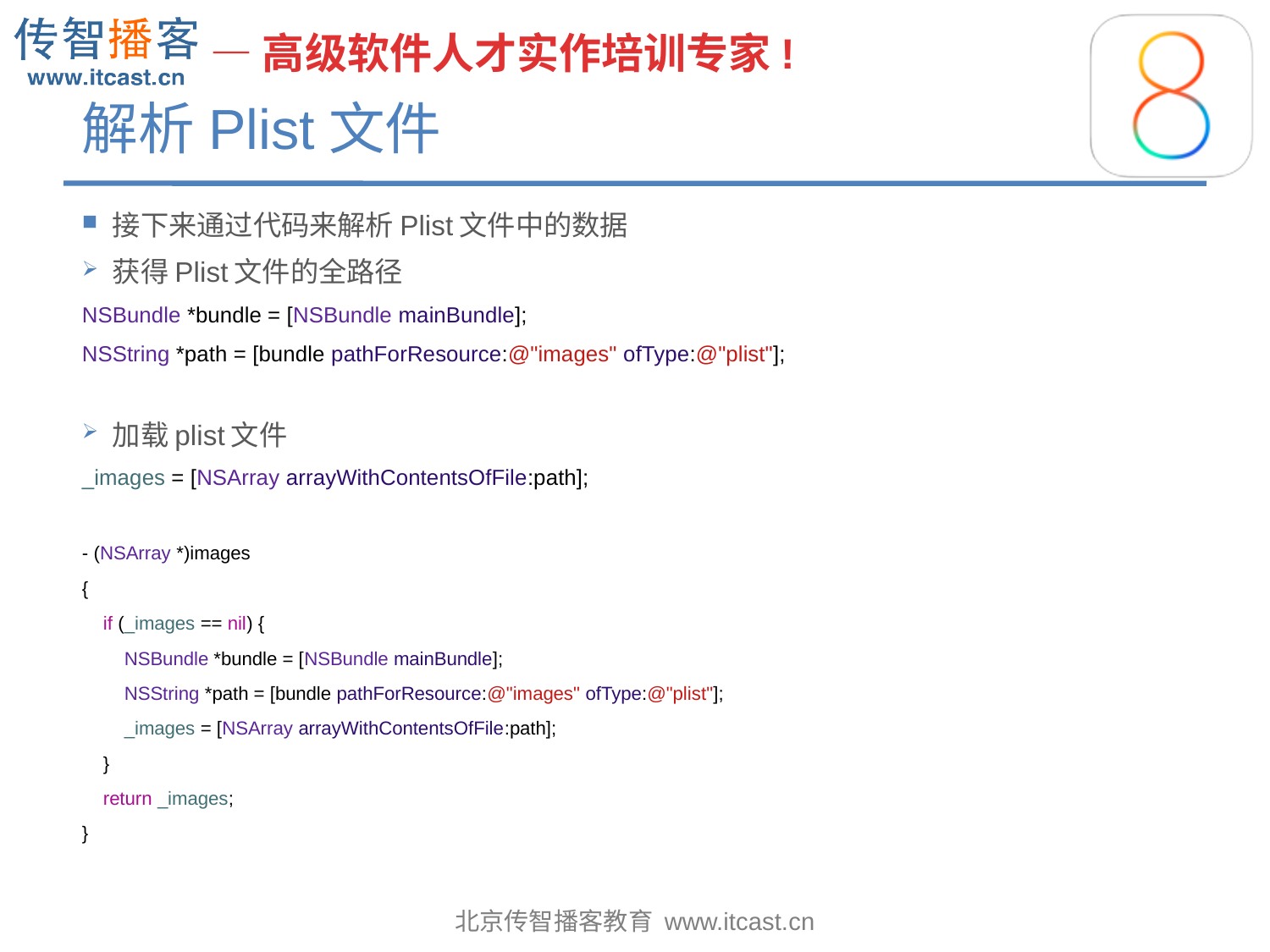

# 解析Plist文件
接下来通过代码来解析Plist文件中的数据
获得Plist文件的全路径
NSBundle *bundle = [NSBundle mainBundle];
NSString *path = [bundle pathForResource:@"images" ofType:@"plist"];

加载plist文件
_images = [NSArray arrayWithContentsOfFile:path];

- (NSArray *)images
{
    if (_images == nil) {
        NSBundle *bundle = [NSBundle mainBundle];
        NSString *path = [bundle pathForResource:@"images" ofType:@"plist"];
        _images = [NSArray arrayWithContentsOfFile:path];
    }
    return _images;
}